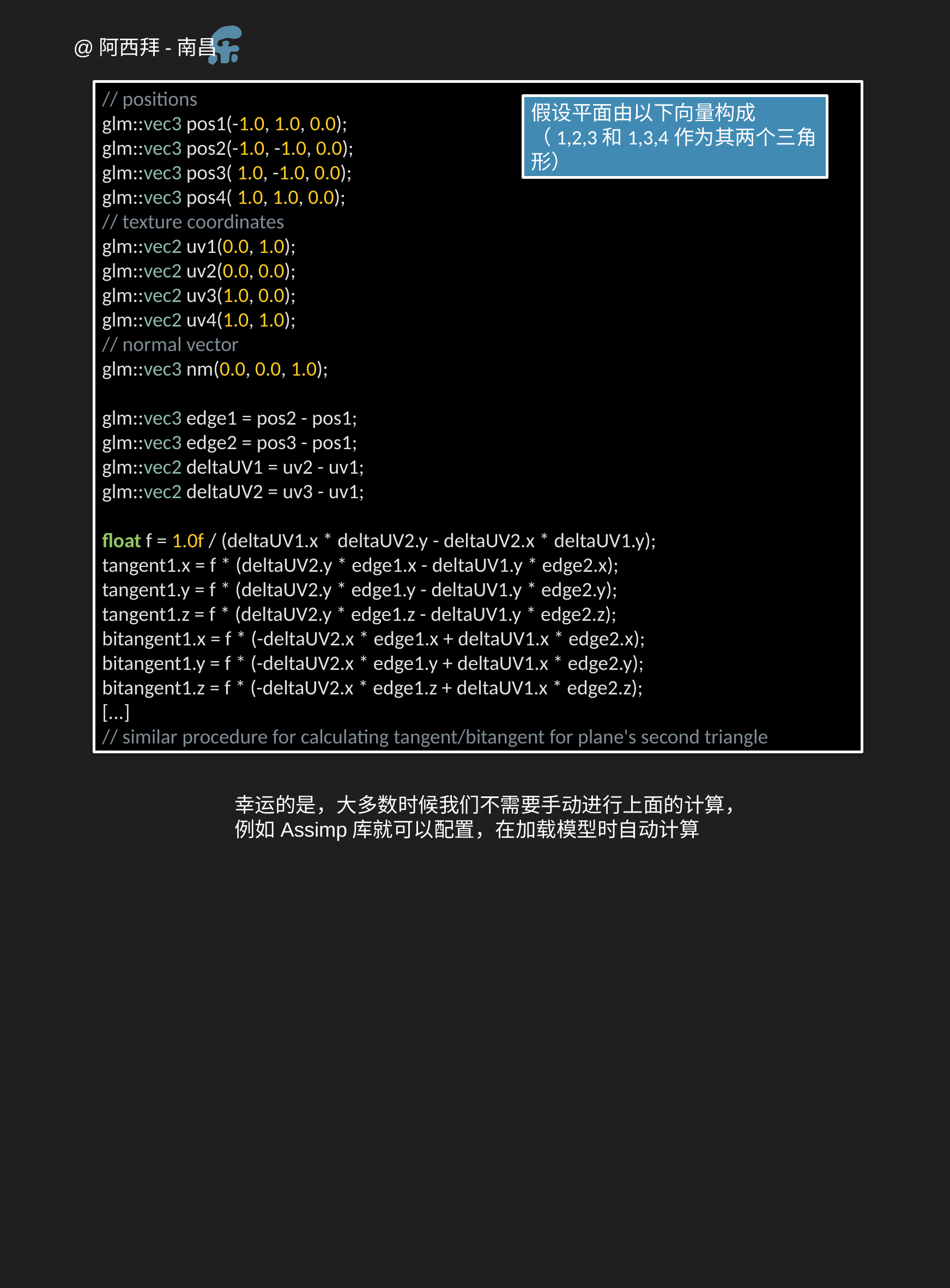

// positions
glm::vec3 pos1(-1.0, 1.0, 0.0);
glm::vec3 pos2(-1.0, -1.0, 0.0);
glm::vec3 pos3( 1.0, -1.0, 0.0);
glm::vec3 pos4( 1.0, 1.0, 0.0);
// texture coordinates
glm::vec2 uv1(0.0, 1.0);
glm::vec2 uv2(0.0, 0.0);
glm::vec2 uv3(1.0, 0.0);
glm::vec2 uv4(1.0, 1.0);
// normal vector
glm::vec3 nm(0.0, 0.0, 1.0);

glm::vec3 edge1 = pos2 - pos1;
glm::vec3 edge2 = pos3 - pos1;
glm::vec2 deltaUV1 = uv2 - uv1;
glm::vec2 deltaUV2 = uv3 - uv1;

float f = 1.0f / (deltaUV1.x * deltaUV2.y - deltaUV2.x * deltaUV1.y);
tangent1.x = f * (deltaUV2.y * edge1.x - deltaUV1.y * edge2.x);
tangent1.y = f * (deltaUV2.y * edge1.y - deltaUV1.y * edge2.y);
tangent1.z = f * (deltaUV2.y * edge1.z - deltaUV1.y * edge2.z);
bitangent1.x = f * (-deltaUV2.x * edge1.x + deltaUV1.x * edge2.x);
bitangent1.y = f * (-deltaUV2.x * edge1.y + deltaUV1.x * edge2.y);
bitangent1.z = f * (-deltaUV2.x * edge1.z + deltaUV1.x * edge2.z);
[...]
// similar procedure for calculating tangent/bitangent for plane's second triangle
假设平面由以下向量构成（1,2,3和1,3,4作为其两个三角形）
幸运的是，大多数时候我们不需要手动进行上面的计算，例如Assimp库就可以配置，在加载模型时自动计算